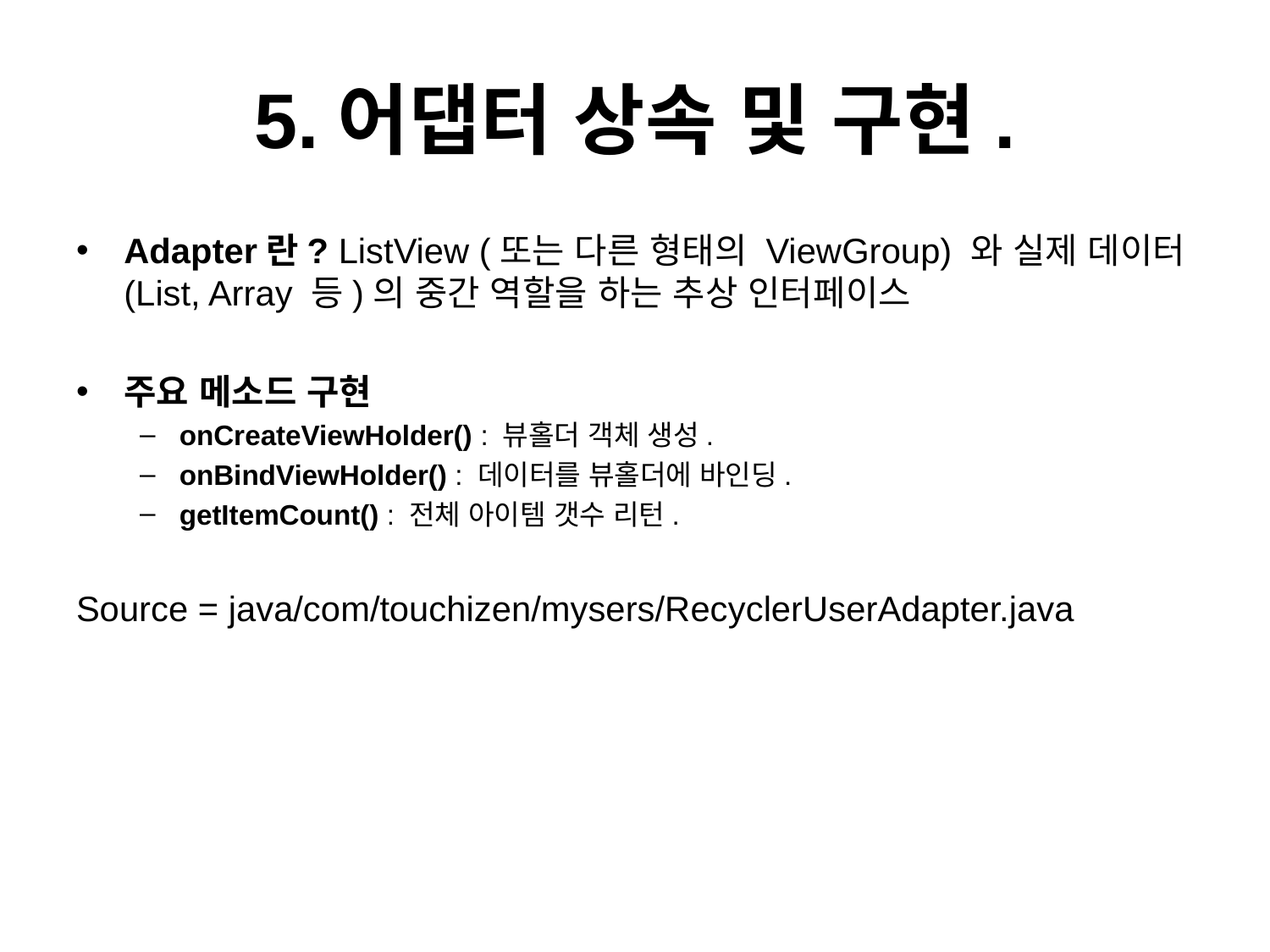

# 5.어댑터 상속 및 구현.
Adapter란? ListView (또는 다른 형태의 ViewGroup) 와 실제 데이터(List, Array 등)의 중간 역할을 하는 추상 인터페이스

주요 메소드 구현
onCreateViewHolder() : 뷰홀더 객체 생성.
onBindViewHolder() : 데이터를 뷰홀더에 바인딩.
getItemCount() : 전체 아이템 갯수 리턴.

Source = java/com/touchizen/mysers/RecyclerUserAdapter.java